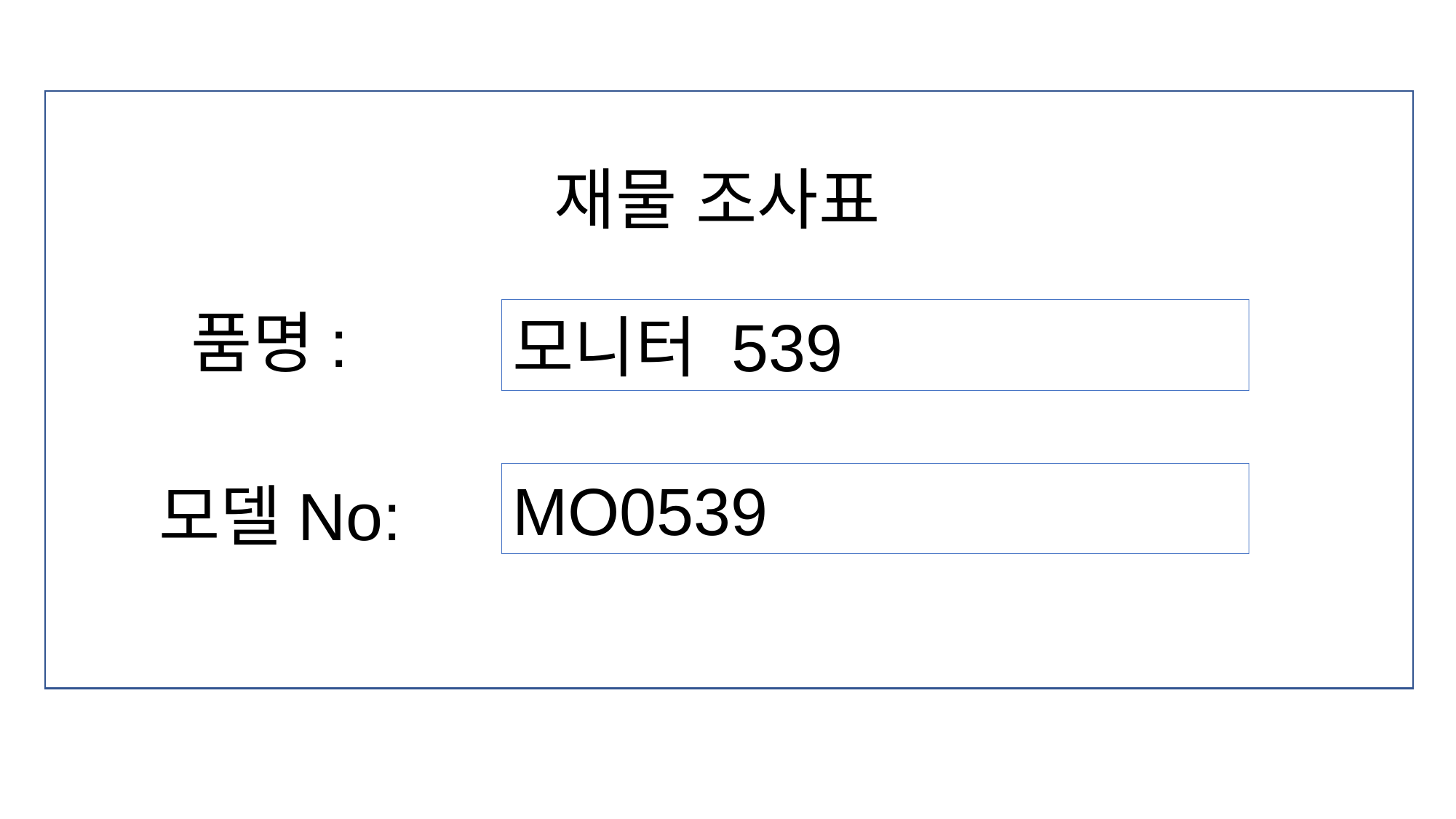

재물 조사표
품명:
모니터 539
MO0539
모델No: